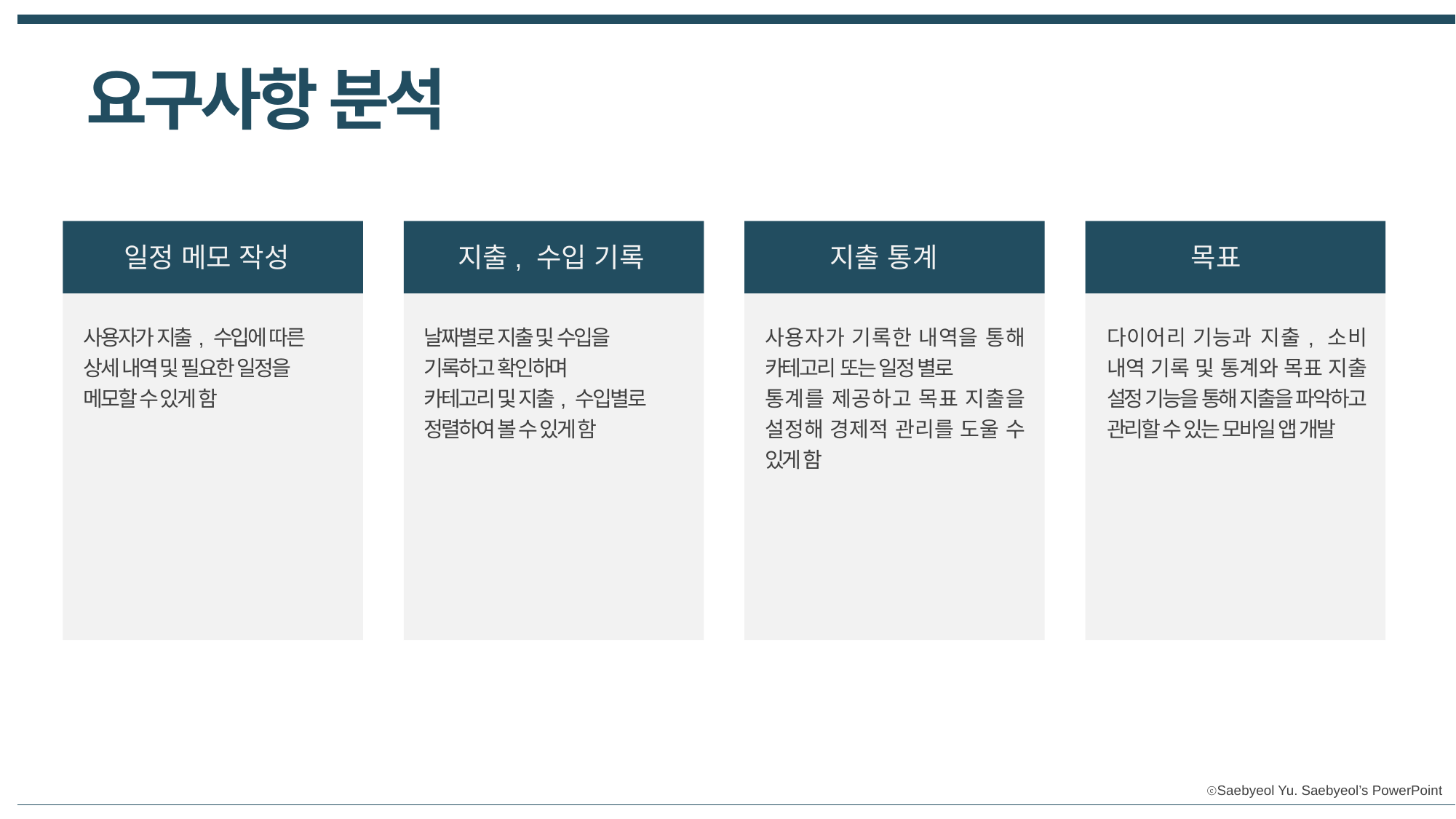

요구사항 분석

일정 메모 작성
지출, 수입 기록
지출 통계
목표
사용자가 지출, 수입에 따른
상세 내역 및 필요한 일정을
메모할 수 있게 함
날짜별로 지출 및 수입을
기록하고 확인하며
카테고리 및 지출, 수입별로
정렬하여 볼 수 있게 함
사용자가 기록한 내역을 통해 카테고리 또는 일정 별로
통계를 제공하고 목표 지출을 설정해 경제적 관리를 도울 수 있게 함
다이어리 기능과 지출, 소비 내역 기록 및 통계와 목표 지출 설정 기능을 통해 지출을 파악하고 관리할 수 있는 모바일 앱 개발